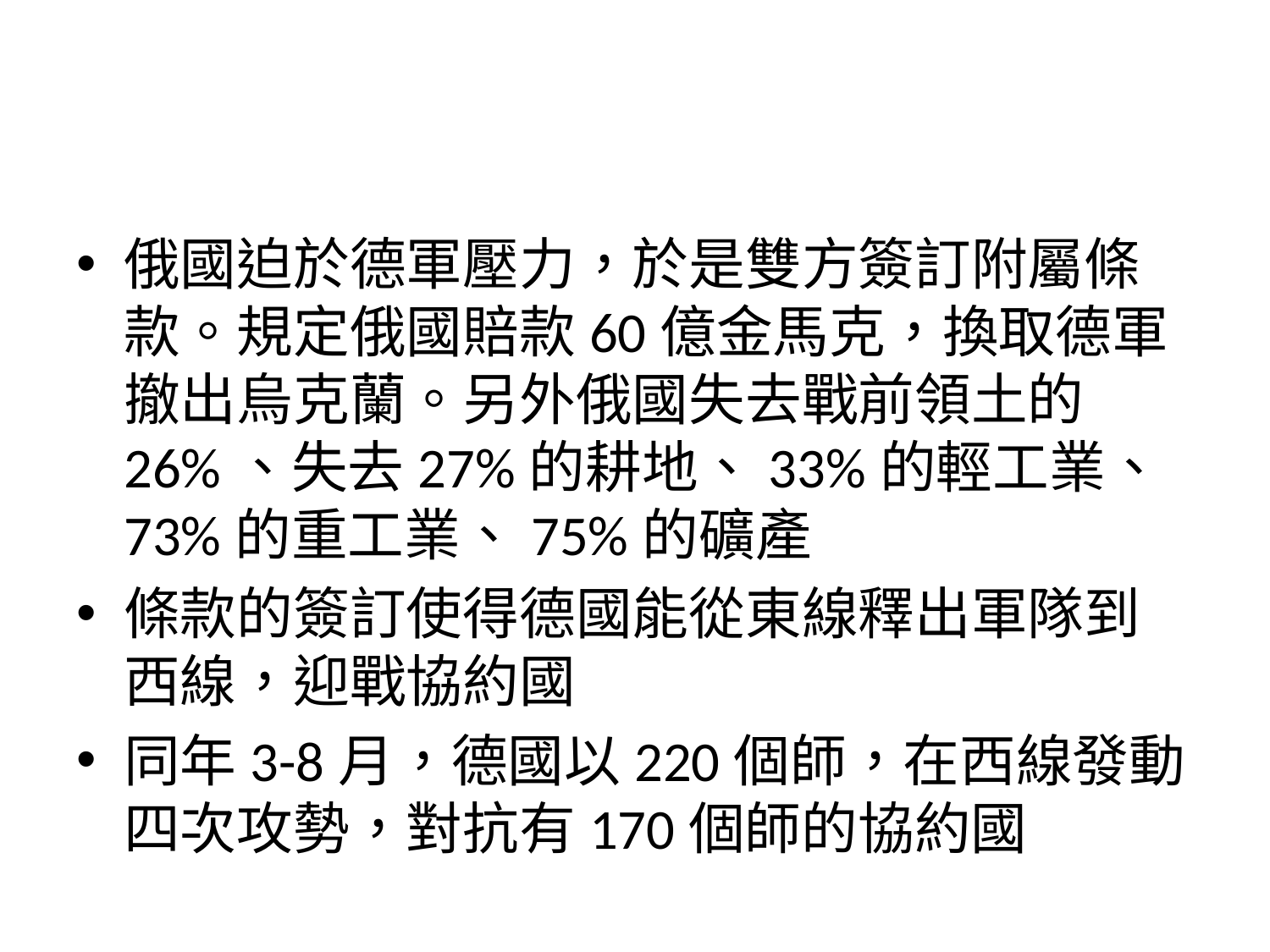

#
俄國迫於德軍壓力，於是雙方簽訂附屬條款。規定俄國賠款60億金馬克，換取德軍撤出烏克蘭。另外俄國失去戰前領土的26%、失去27%的耕地、33%的輕工業、73%的重工業、75%的礦產
條款的簽訂使得德國能從東線釋出軍隊到西線，迎戰協約國
同年3-8月，德國以220個師，在西線發動四次攻勢，對抗有170個師的協約國